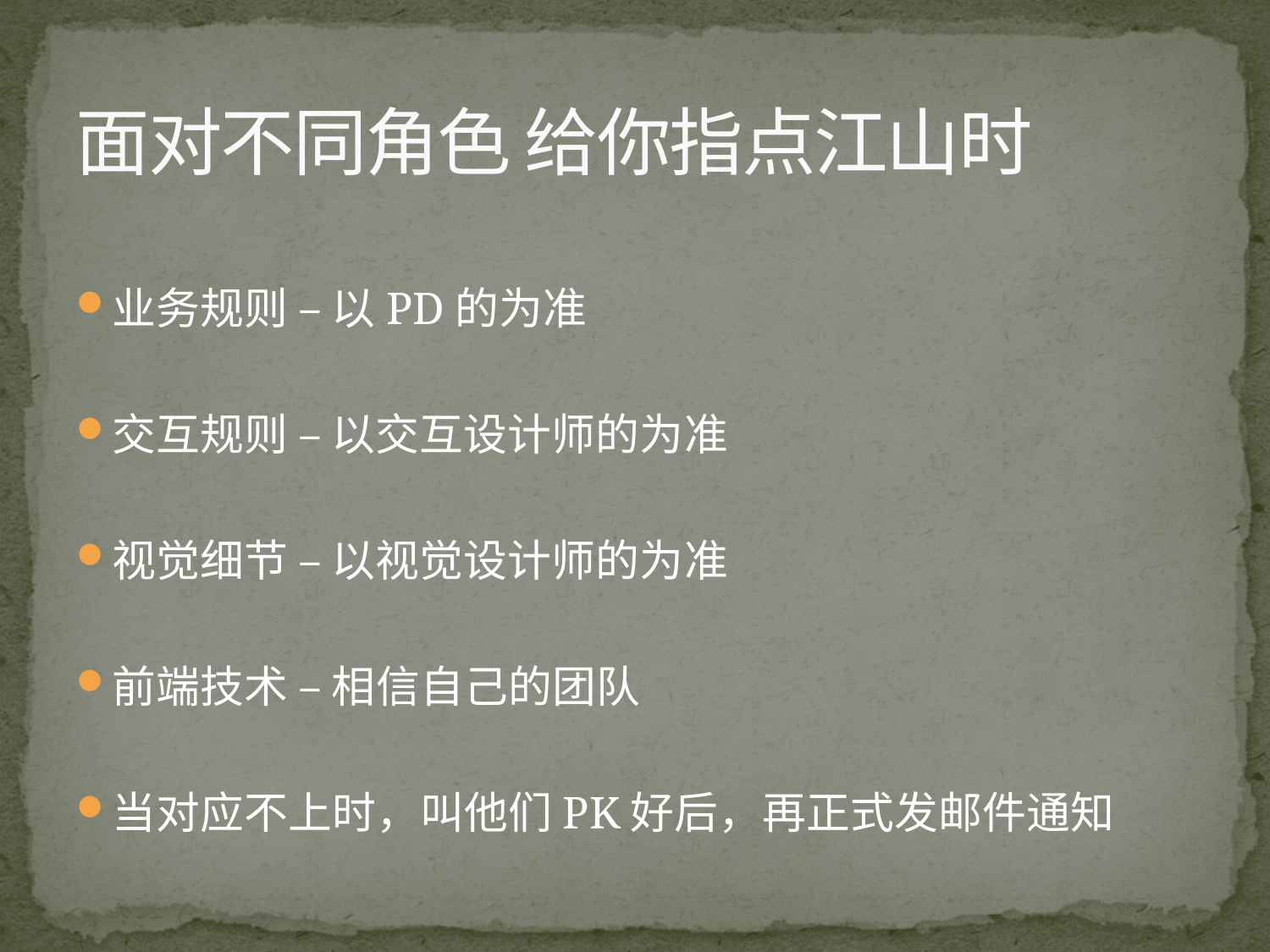

# 面对不同角色 给你指点江山时

业务规则 – 以PD的为准

交互规则 – 以交互设计师的为准

视觉细节 – 以视觉设计师的为准

前端技术 – 相信自己的团队

当对应不上时，叫他们PK好后，再正式发邮件通知